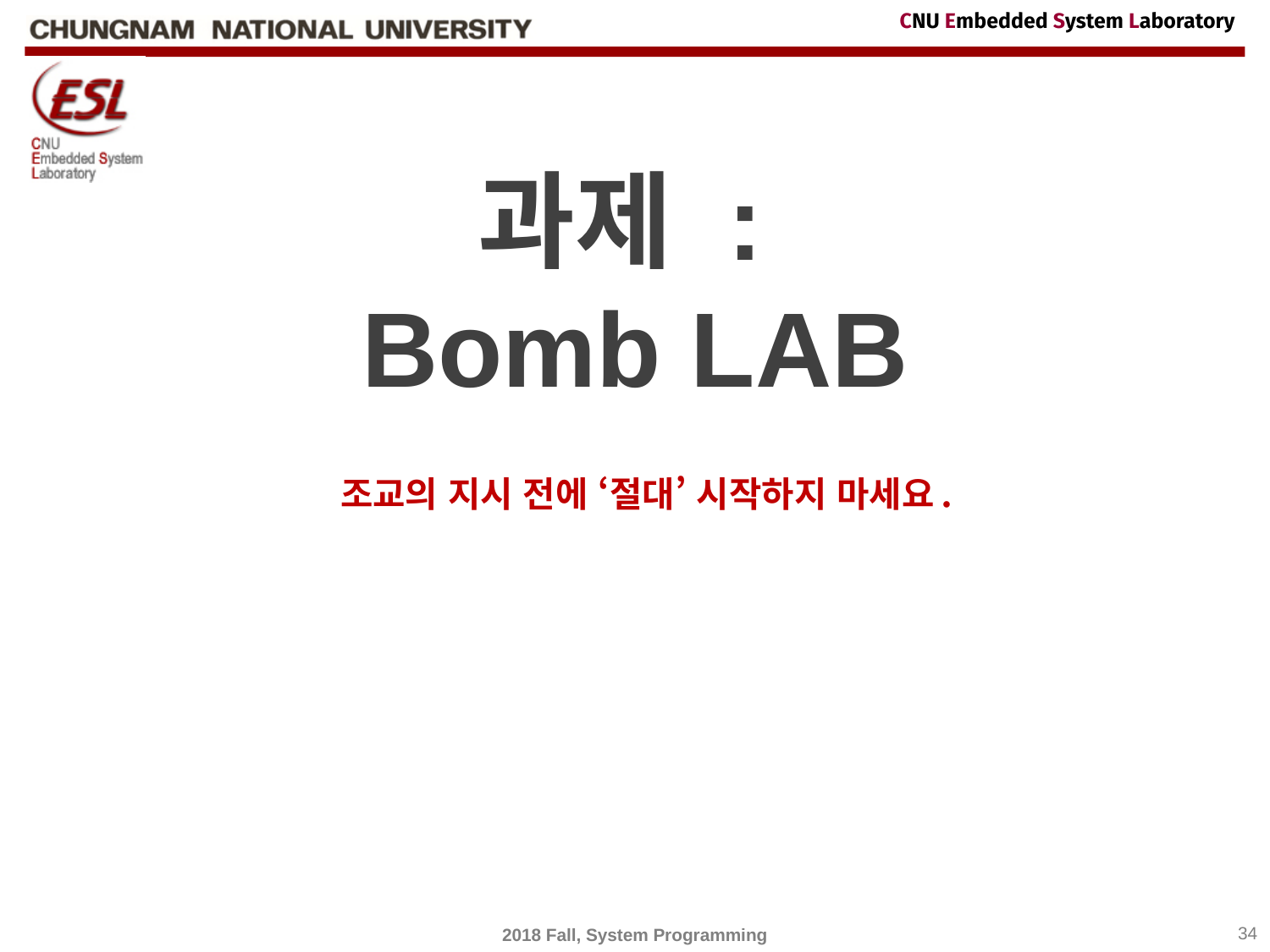

# 과제 : Bomb LAB
조교의 지시 전에 ‘절대’ 시작하지 마세요.
2018 Fall, System Programming
34